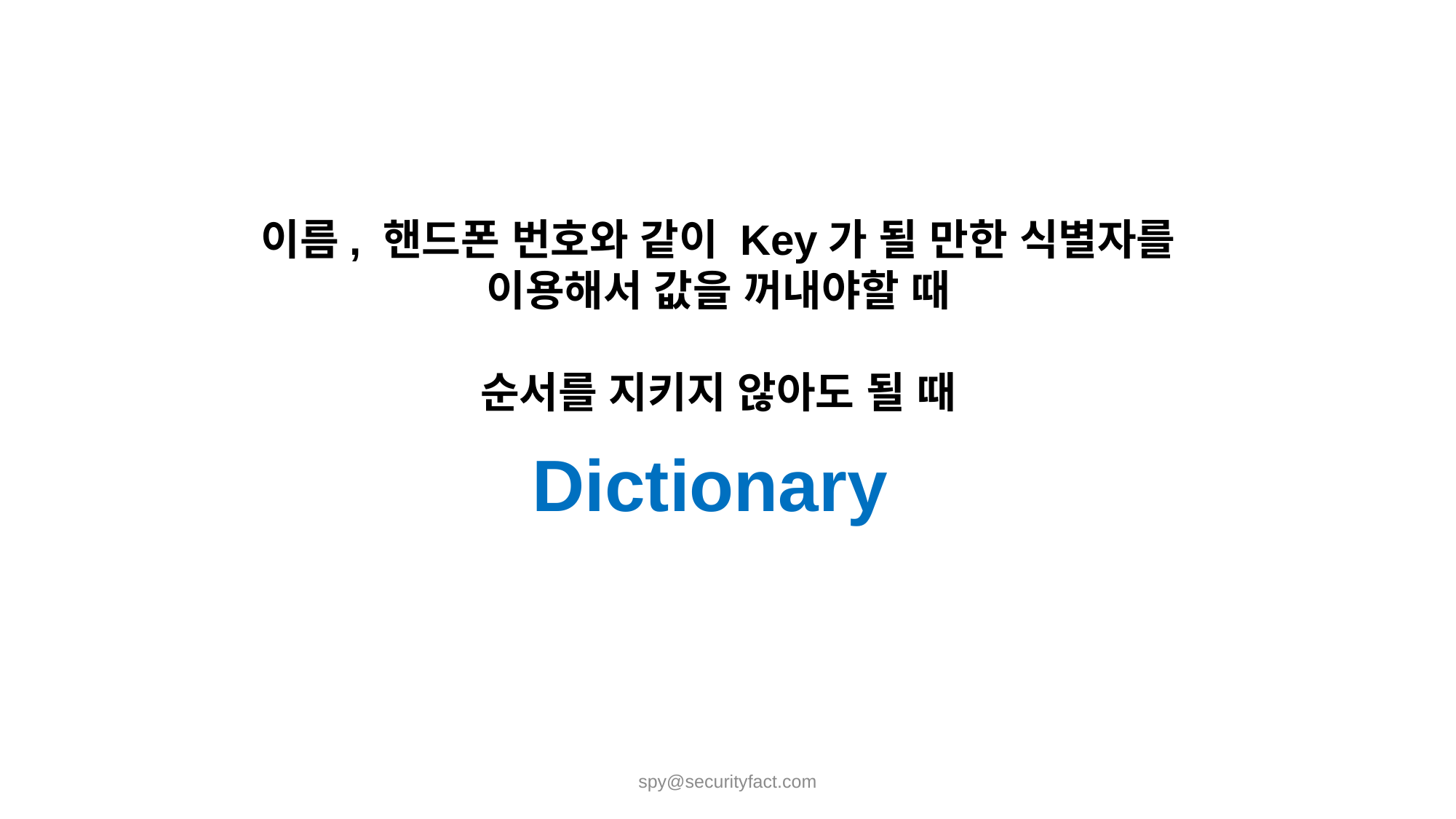

이름, 핸드폰 번호와 같이 Key가 될 만한 식별자를 이용해서 값을 꺼내야할 때

순서를 지키지 않아도 될 때
Dictionary
spy@securityfact.com